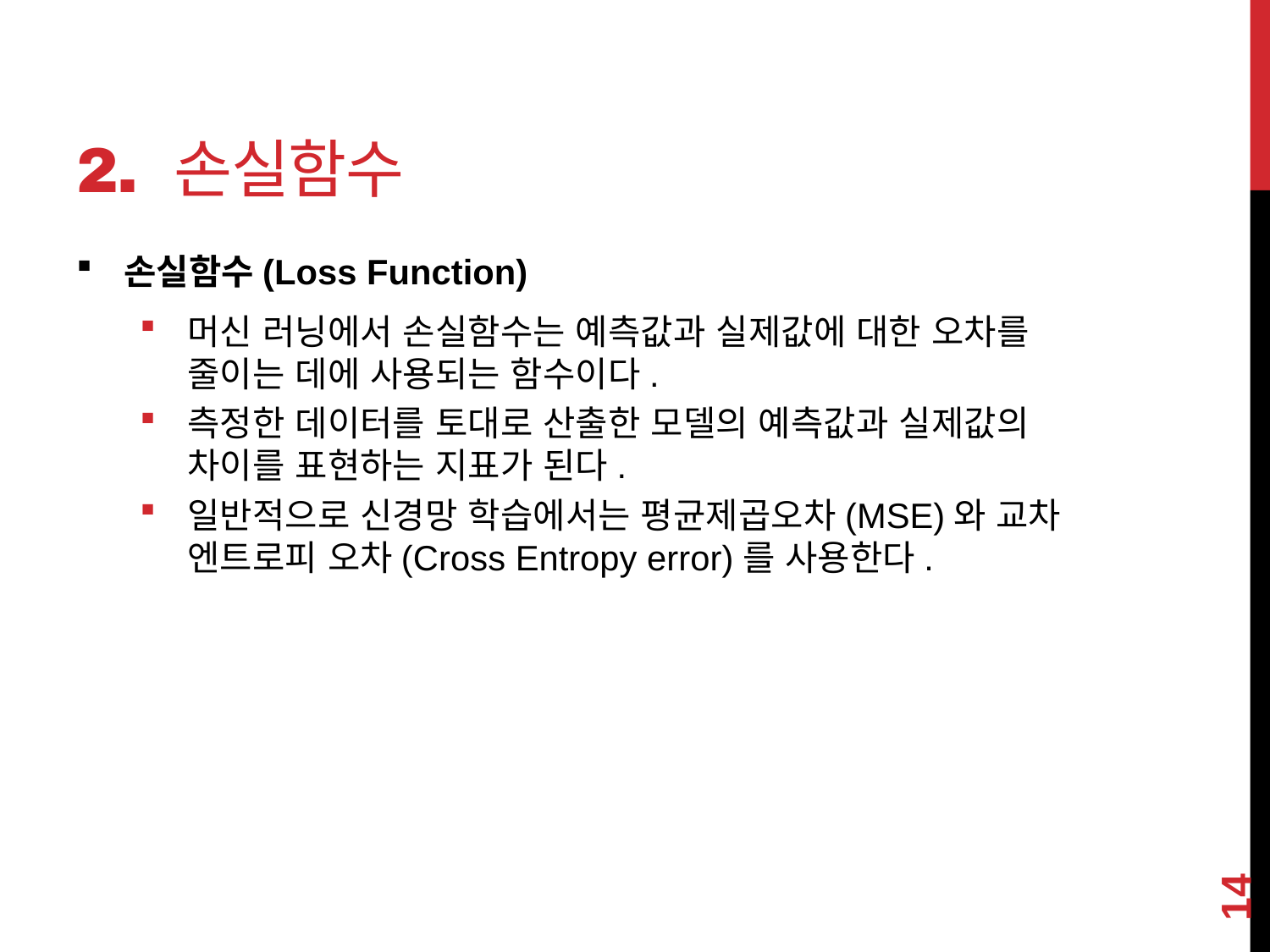

# 2. 손실함수
손실함수(Loss Function)
머신 러닝에서 손실함수는 예측값과 실제값에 대한 오차를 줄이는 데에 사용되는 함수이다.
측정한 데이터를 토대로 산출한 모델의 예측값과 실제값의 차이를 표현하는 지표가 된다.
일반적으로 신경망 학습에서는 평균제곱오차(MSE)와 교차 엔트로피 오차(Cross Entropy error)를 사용한다.
14